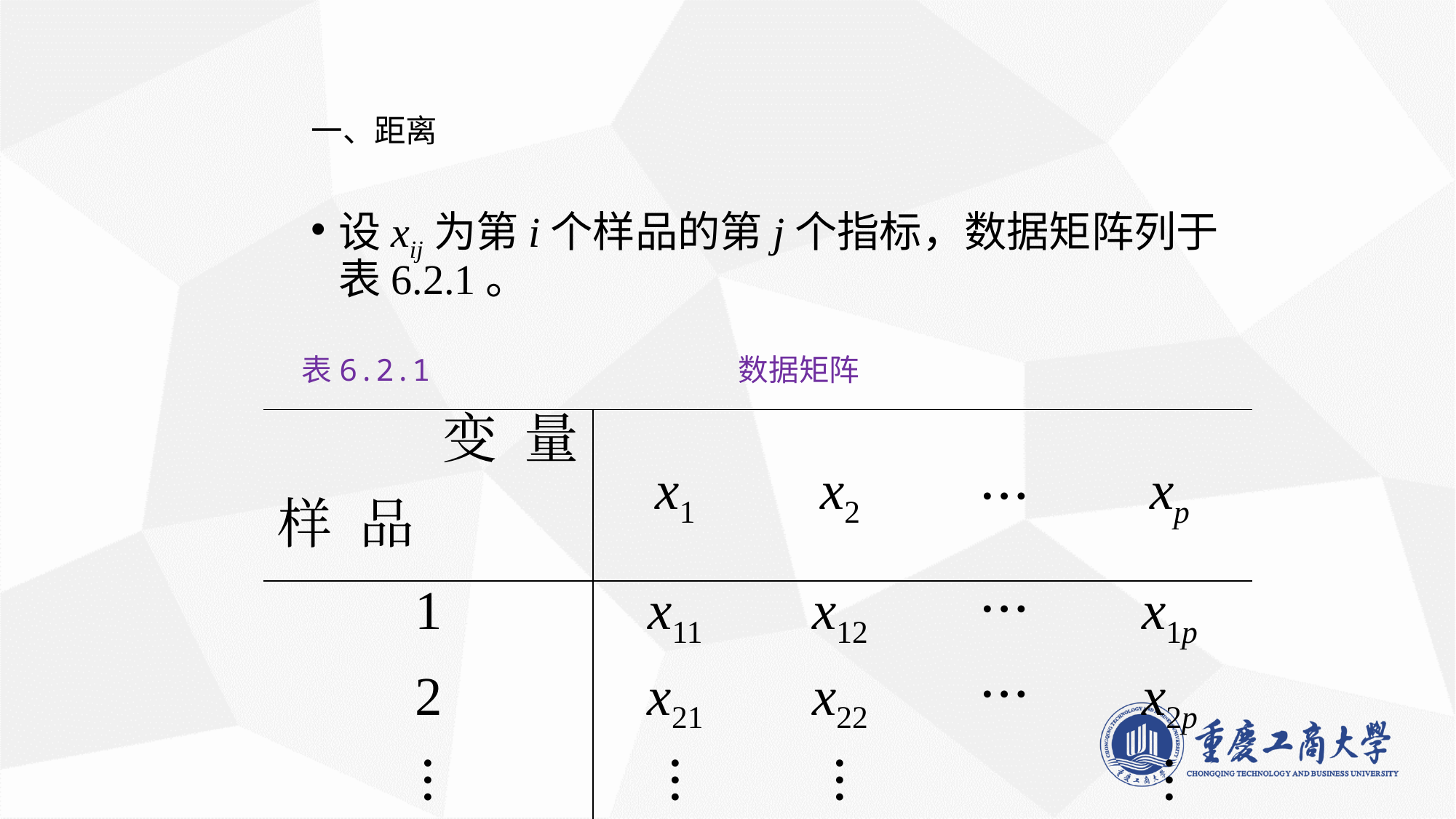

一、距离
设xij为第i个样品的第j个指标，数据矩阵列于表6.2.1。
表6.2.1  			数据矩阵
|  | 变 量 | x1 | x2 | ⋯ | xp |
| --- | --- | --- | --- | --- | --- |
| 样 品 |  |  |  |  |  |
| 1 |  | x11 | x12 | ⋯ | x1p |
| 2 |  | x21 | x22 | ⋯ | x2p |
| ⋮ |  | ⋮ | ⋮ |  | ⋮ |
| n |  | xn1 | xn2 | ⋯ | xnp |